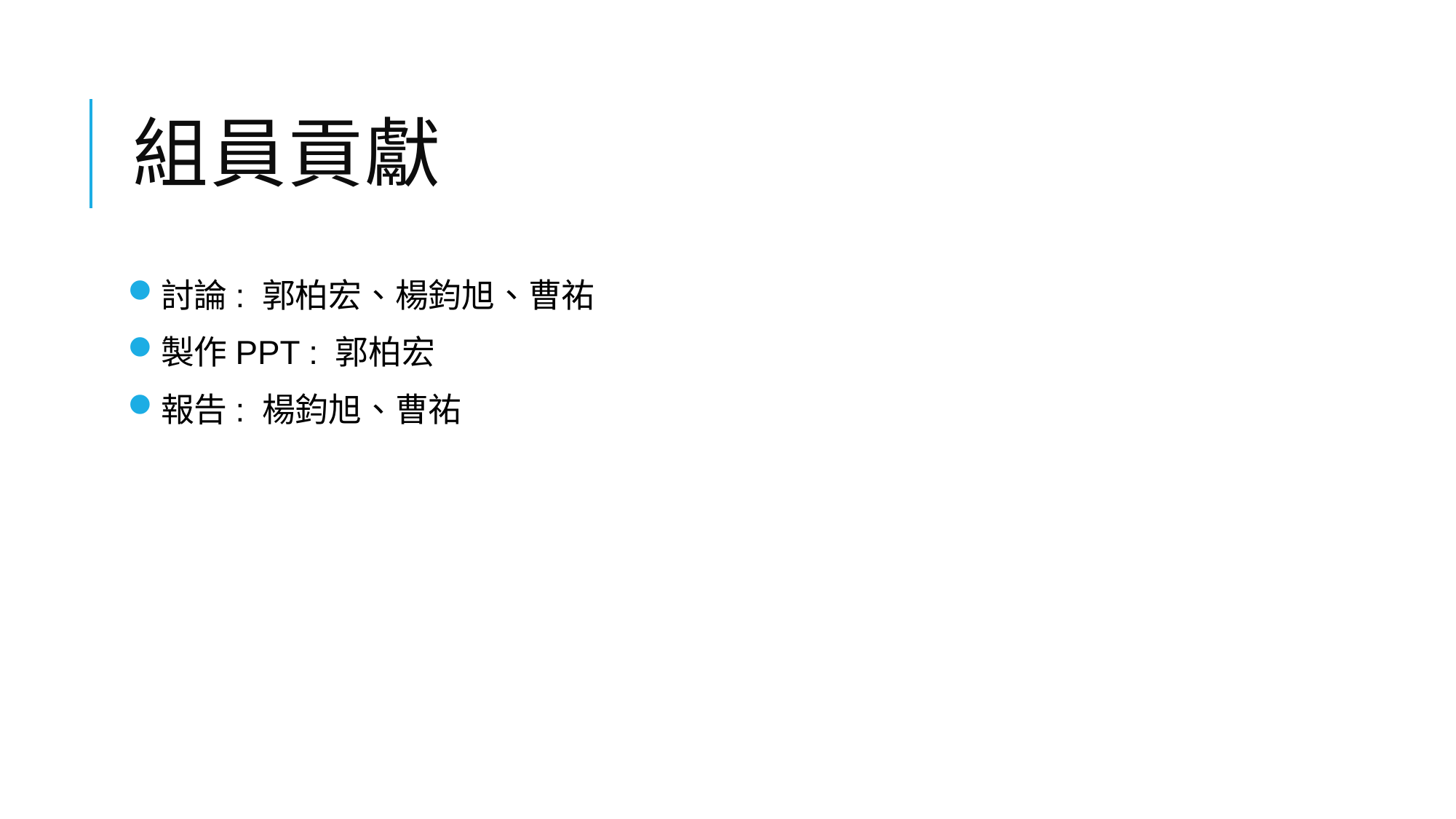

# 組員貢獻
討論: 郭柏宏、楊鈞旭、曹祐
製作PPT : 郭柏宏
報告: 楊鈞旭、曹祐